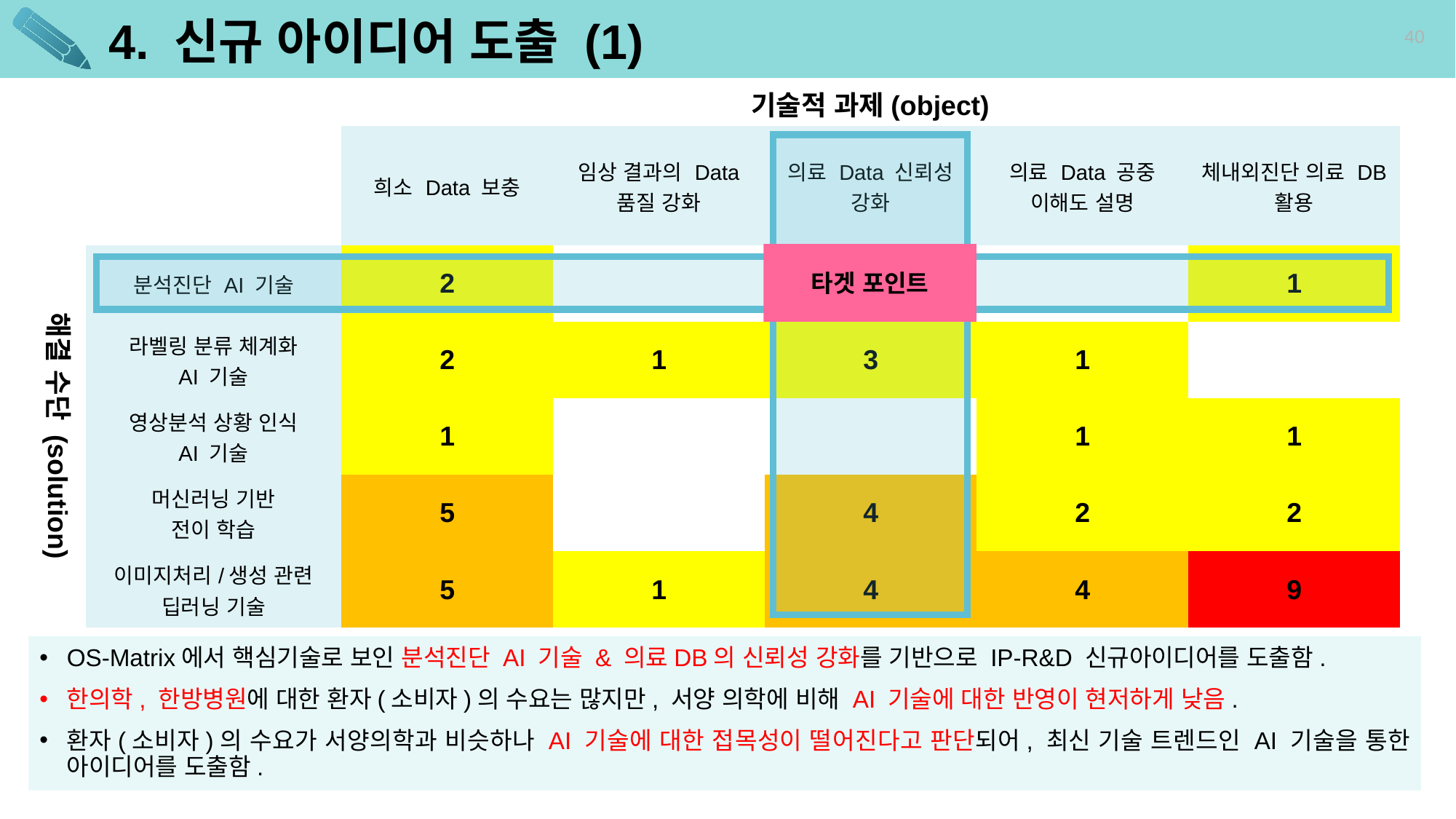

# 4. 신규 아이디어 도출 (1)
40
기술적 과제(object)
|  | 희소 Data 보충 | 임상 결과의 Data 품질 강화 | 의료 Data 신뢰성 강화 | 의료 Data 공중 이해도 설명 | 체내외진단 의료 DB 활용 |
| --- | --- | --- | --- | --- | --- |
| 분석진단 AI 기술 | 2 |  | 1 |  | 1 |
| 라벨링 분류 체계화 AI 기술 | 2 | 1 | 3 | 1 |  |
| 영상분석 상황 인식 AI 기술 | 1 |  |  | 1 | 1 |
| 머신러닝 기반 전이 학습 | 5 |  | 4 | 2 | 2 |
| 이미지처리/생성 관련 딥러닝 기술 | 5 | 1 | 4 | 4 | 9 |

타겟 포인트
해결 수단 (solution)

OS-Matrix에서 핵심기술로 보인 분석진단 AI 기술 & 의료DB의 신뢰성 강화를 기반으로 IP-R&D 신규아이디어를 도출함.
한의학, 한방병원에 대한 환자(소비자)의 수요는 많지만, 서양 의학에 비해 AI 기술에 대한 반영이 현저하게 낮음.
환자(소비자)의 수요가 서양의학과 비슷하나 AI 기술에 대한 접목성이 떨어진다고 판단되어, 최신 기술 트렌드인 AI 기술을 통한 아이디어를 도출함.